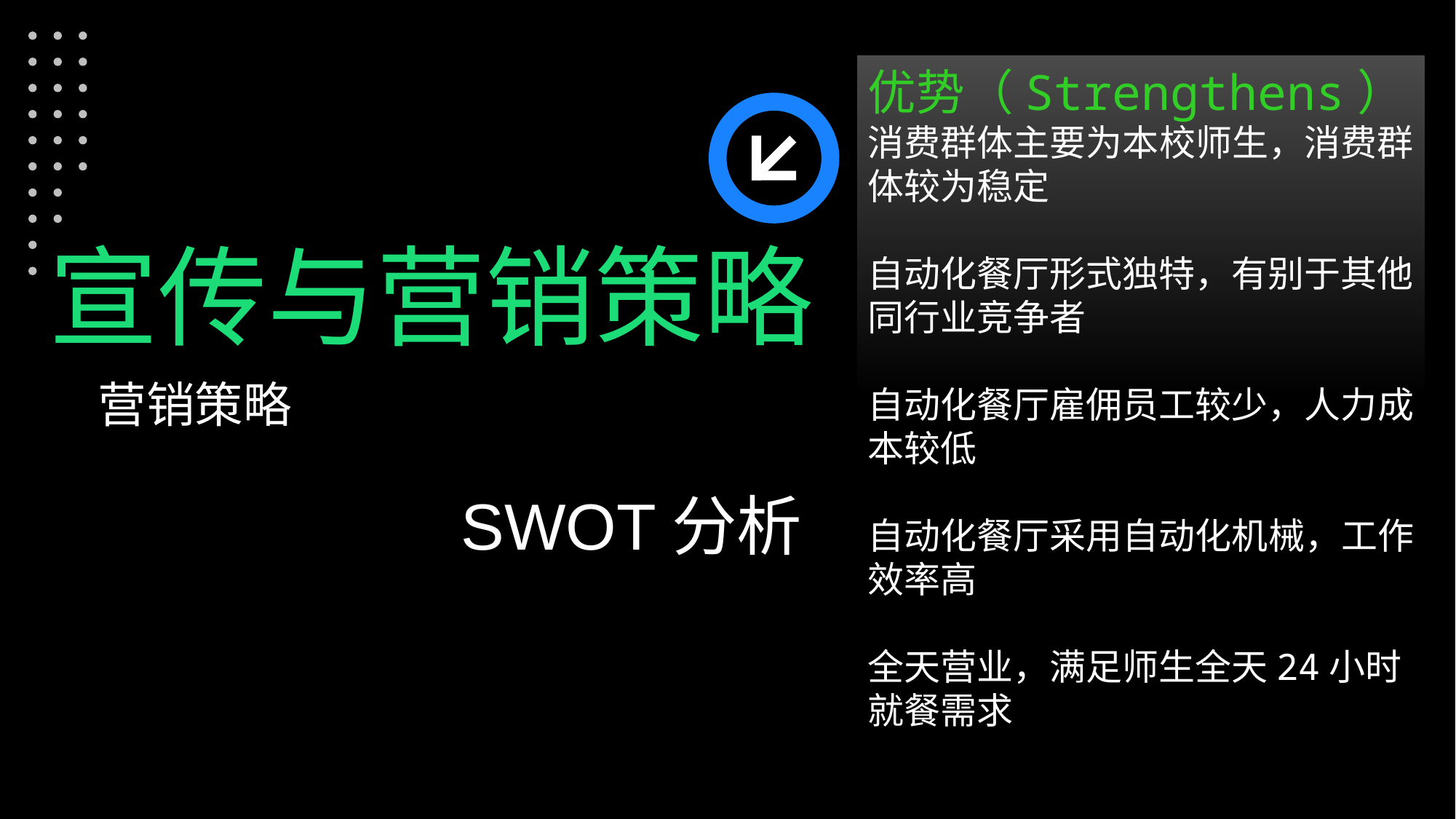

优势（Strengthens）
消费群体主要为本校师生，消费群体较为稳定

自动化餐厅形式独特，有别于其他同行业竞争者

自动化餐厅雇佣员工较少，人力成本较低

自动化餐厅采用自动化机械，工作效率高

全天营业，满足师生全天24小时就餐需求

宣传与营销策略
营销策略
SWOT分析